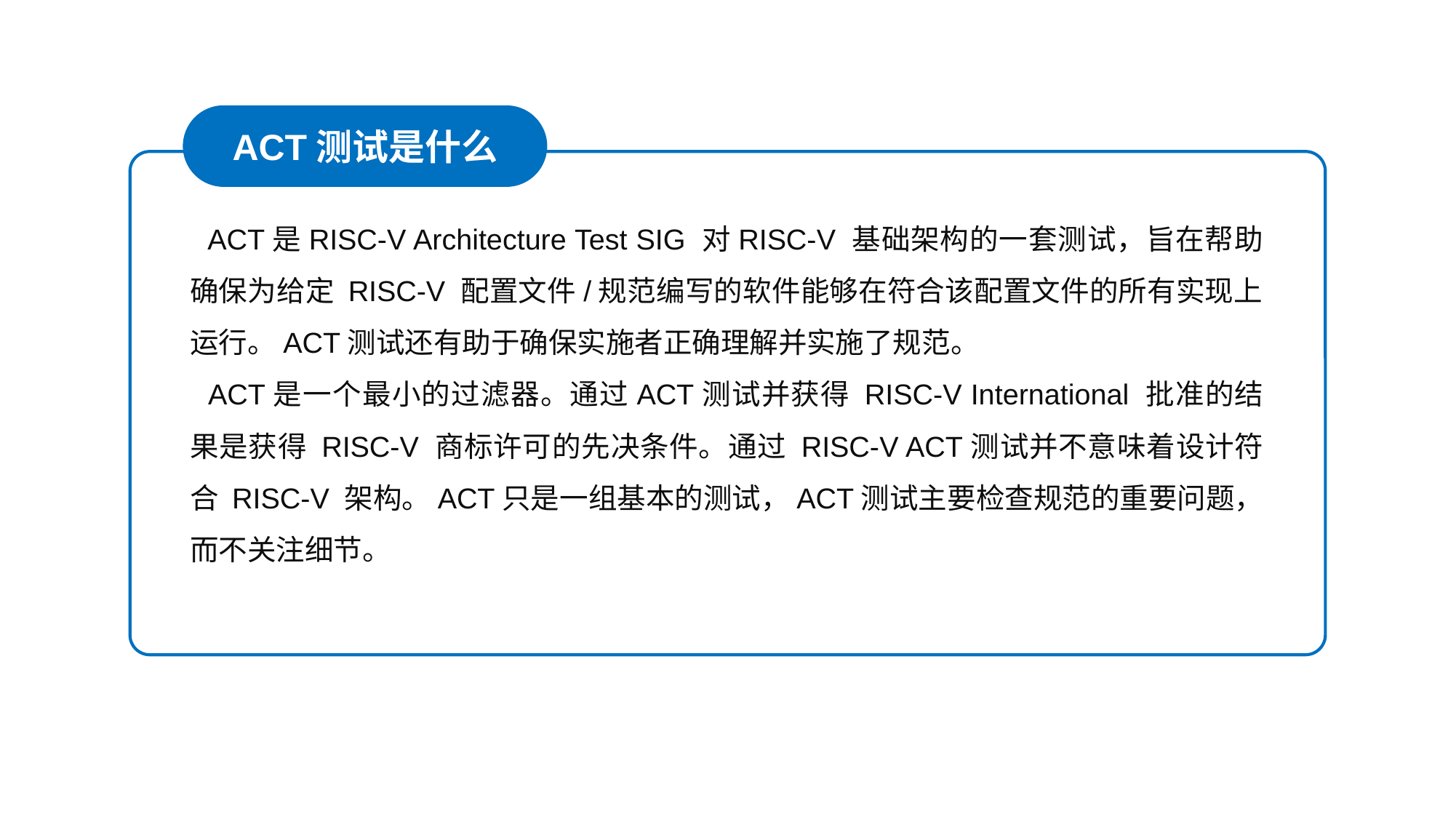

ACT测试是什么

  ACT是RISC-V Architecture Test SIG 对RISC-V 基础架构的一套测试，旨在帮助确保为给定 RISC-V 配置文件/规范编写的软件能够在符合该配置文件的所有实现上运行。ACT测试还有助于确保实施者正确理解并实施了规范。
  ACT是一个最小的过滤器。通过ACT测试并获得 RISC-V International 批准的结果是获得 RISC-V 商标许可的先决条件。通过 RISC-V ACT测试并不意味着设计符合 RISC-V 架构。ACT只是一组基本的测试，ACT测试主要检查规范的重要问题，而不关注细节。